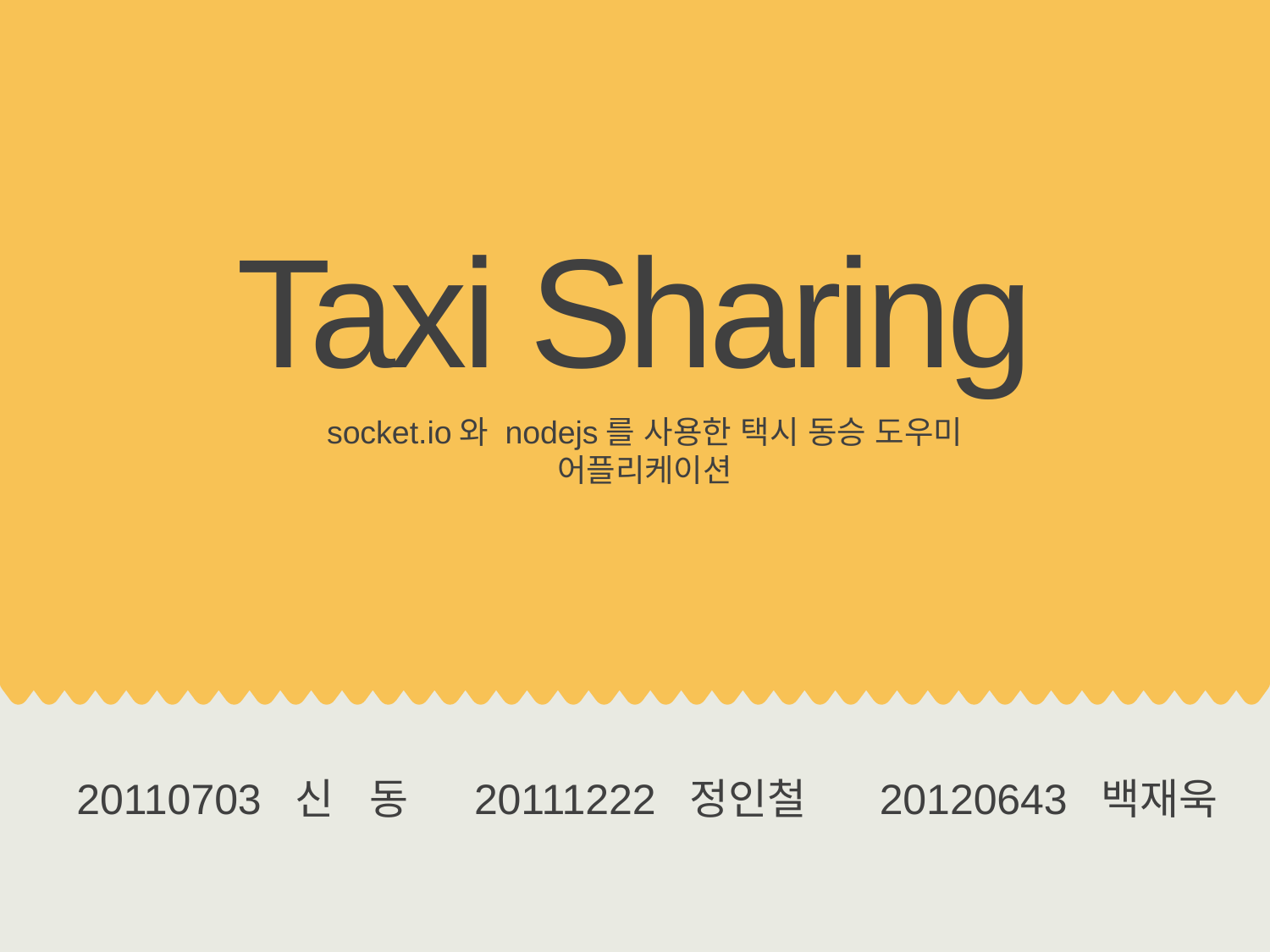

Taxi Sharing
socket.io와 nodejs를 사용한 택시 동승 도우미 어플리케이션
20110703  신   동

20111222  정인철

20120643  백재욱